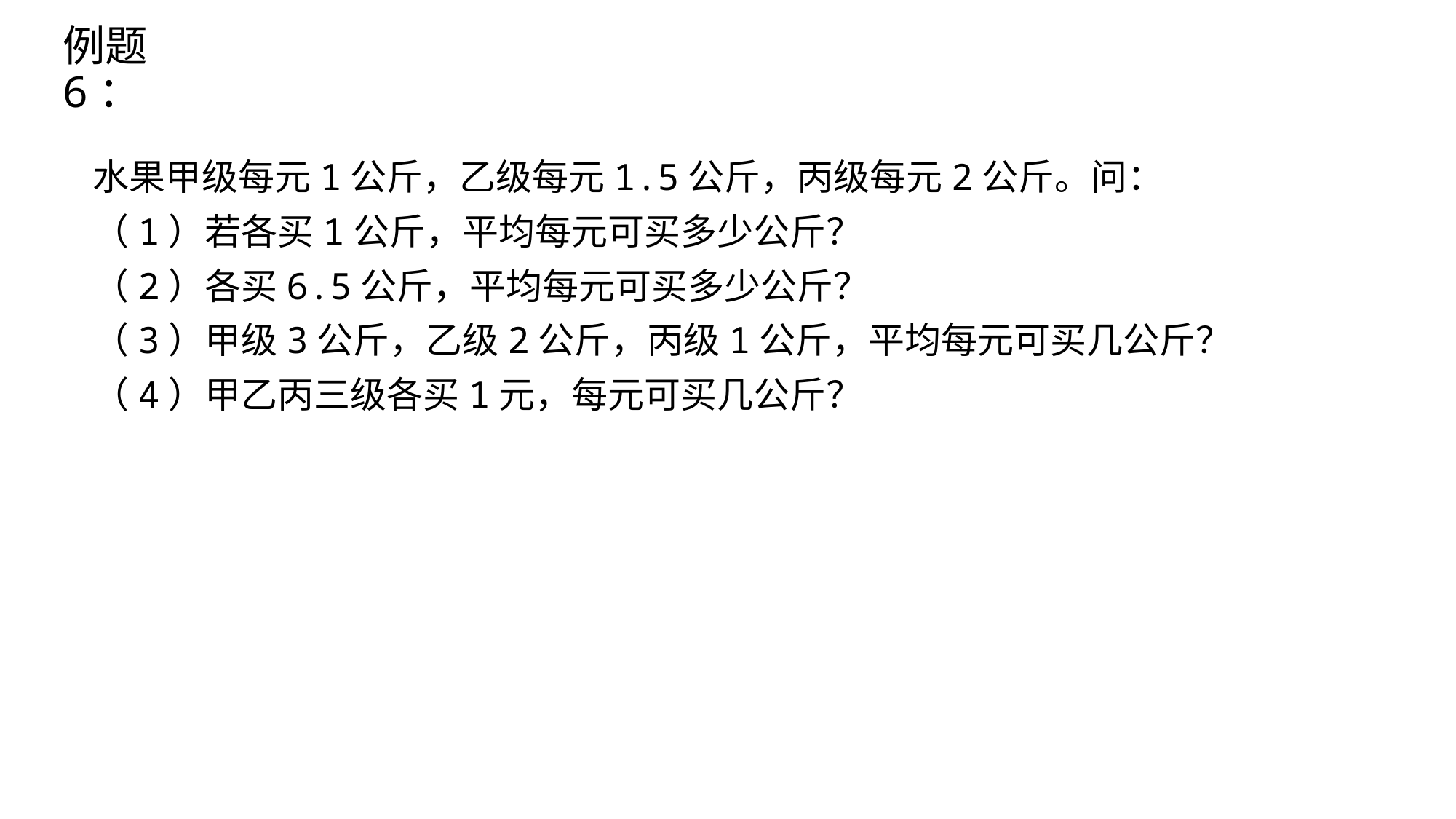

# 例题6：
水果甲级每元1公斤，乙级每元1.5公斤，丙级每元2公斤。问：
（1）若各买1公斤，平均每元可买多少公斤？
（2）各买6.5公斤，平均每元可买多少公斤？
（3）甲级3公斤，乙级2公斤，丙级1公斤，平均每元可买几公斤？
（4）甲乙丙三级各买1元，每元可买几公斤？